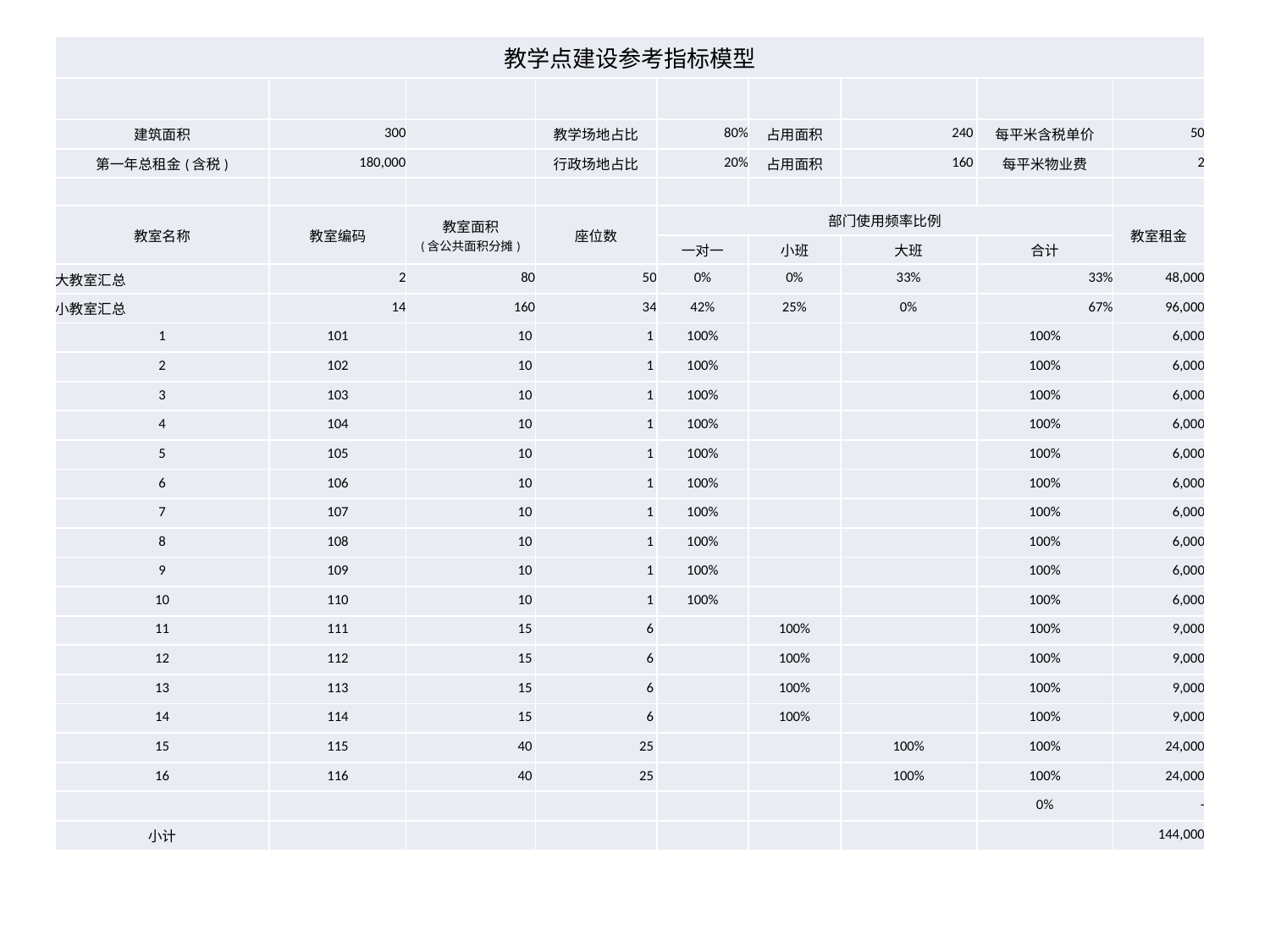

| 教学点建设参考指标模型 |  |  |  |  |  |  |  |  |
| --- | --- | --- | --- | --- | --- | --- | --- | --- |
|  |  |  |  |  |  |  |  |  |
| 建筑面积 | 300 |  | 教学场地占比 | 80% | 占用面积 | 240 | 每平米含税单价 | 50 |
| 第一年总租金(含税) | 180,000 |  | 行政场地占比 | 20% | 占用面积 | 160 | 每平米物业费 | 2 |
|  |  |  |  |  |  |  |  |  |
| 教室名称 | 教室编码 | 教室面积 (含公共面积分摊) | 座位数 | 部门使用频率比例 |  |  |  | 教室租金 |
|  |  |  |  | 一对一 | 小班 | 大班 | 合计 |  |
| 大教室汇总 | 2 | 80 | 50 | 0% | 0% | 33% | 33% | 48,000 |
| 小教室汇总 | 14 | 160 | 34 | 42% | 25% | 0% | 67% | 96,000 |
| 1 | 101 | 10 | 1 | 100% |  |  | 100% | 6,000 |
| 2 | 102 | 10 | 1 | 100% |  |  | 100% | 6,000 |
| 3 | 103 | 10 | 1 | 100% |  |  | 100% | 6,000 |
| 4 | 104 | 10 | 1 | 100% |  |  | 100% | 6,000 |
| 5 | 105 | 10 | 1 | 100% |  |  | 100% | 6,000 |
| 6 | 106 | 10 | 1 | 100% |  |  | 100% | 6,000 |
| 7 | 107 | 10 | 1 | 100% |  |  | 100% | 6,000 |
| 8 | 108 | 10 | 1 | 100% |  |  | 100% | 6,000 |
| 9 | 109 | 10 | 1 | 100% |  |  | 100% | 6,000 |
| 10 | 110 | 10 | 1 | 100% |  |  | 100% | 6,000 |
| 11 | 111 | 15 | 6 |  | 100% |  | 100% | 9,000 |
| 12 | 112 | 15 | 6 |  | 100% |  | 100% | 9,000 |
| 13 | 113 | 15 | 6 |  | 100% |  | 100% | 9,000 |
| 14 | 114 | 15 | 6 |  | 100% |  | 100% | 9,000 |
| 15 | 115 | 40 | 25 |  |  | 100% | 100% | 24,000 |
| 16 | 116 | 40 | 25 |  |  | 100% | 100% | 24,000 |
|  |  |  |  |  |  |  | 0% | - |
| 小计 |  |  |  |  |  |  |  | 144,000 |
#